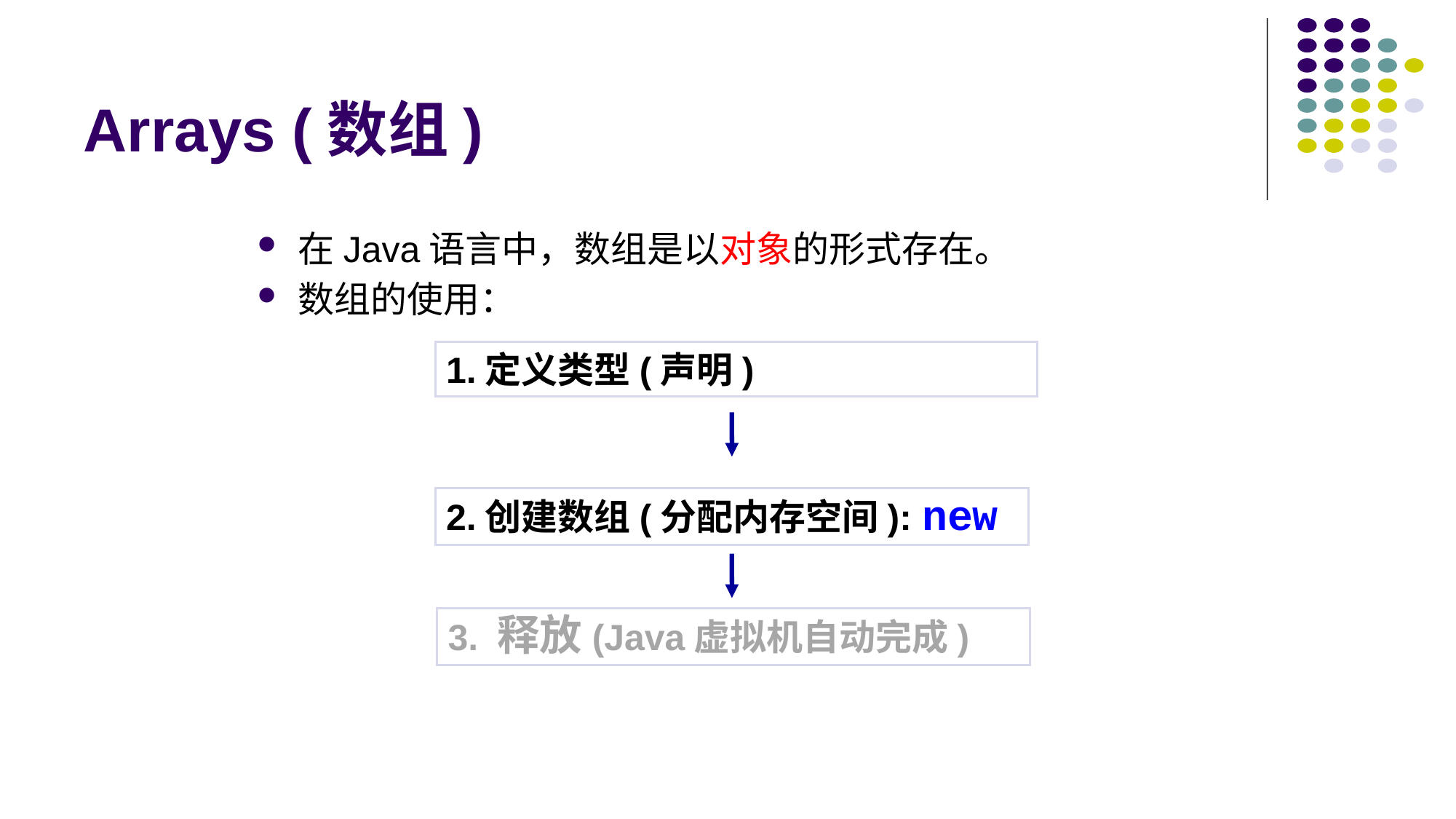

# Arrays (数组)
在Java语言中，数组是以对象的形式存在。
数组的使用：
1.定义类型(声明)

2.创建数组(分配内存空间): new

3. 释放(Java虚拟机自动完成)
52